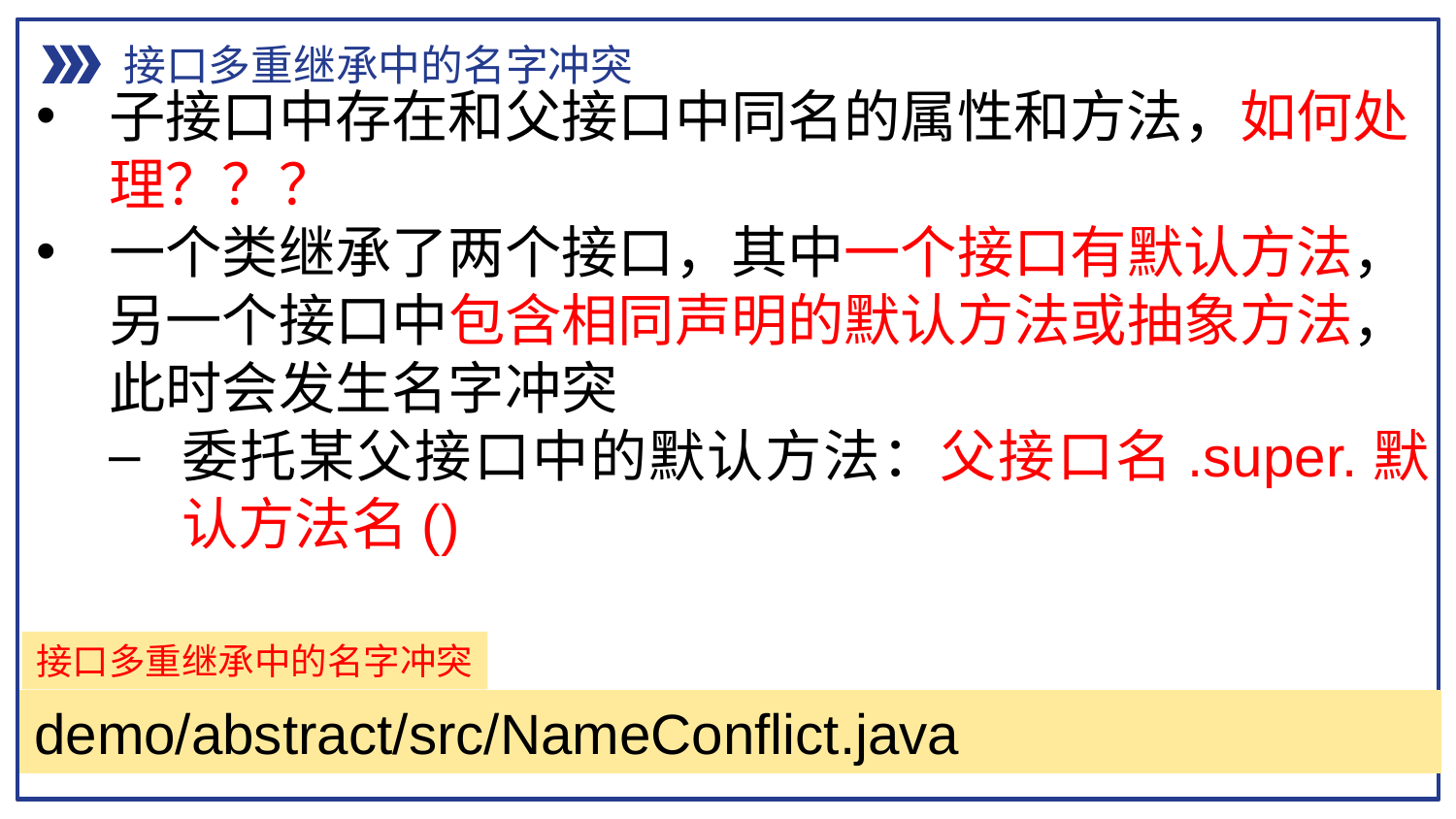

接口多重继承中的名字冲突

子接口中存在和父接口中同名的属性和方法，如何处理？？？
一个类继承了两个接口，其中一个接口有默认方法，另一个接口中包含相同声明的默认方法或抽象方法，此时会发生名字冲突
委托某父接口中的默认方法：父接口名.super.默认方法名()
接口多重继承中的名字冲突
demo/abstract/src/NameConflict.java